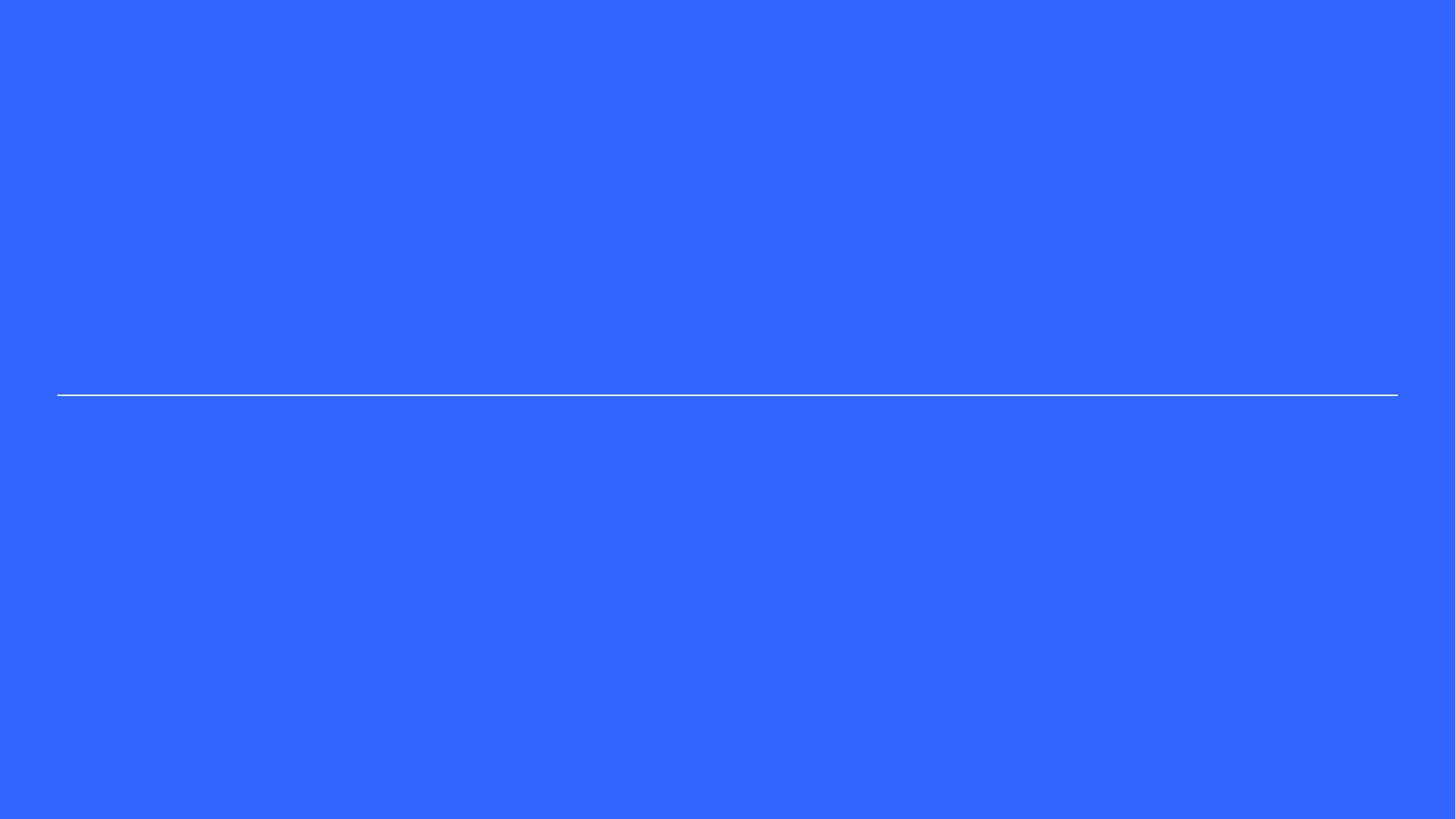

시대를 관통하는 트렌드
갓생 : 자기 계발